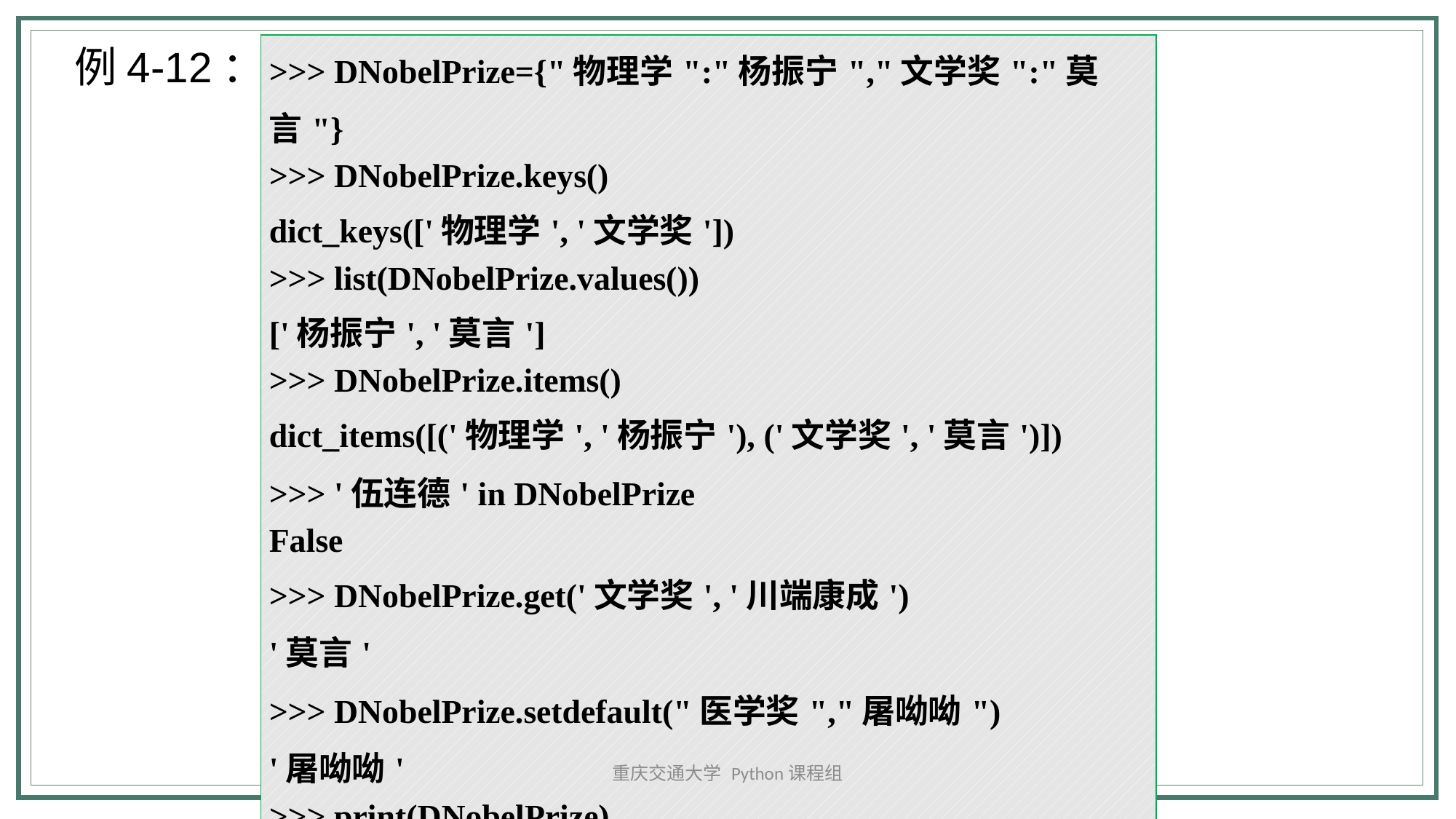

例4-12：
| >>> DNobelPrize={"物理学":"杨振宁","文学奖":"莫言"} >>> DNobelPrize.keys() dict\_keys(['物理学', '文学奖']) >>> list(DNobelPrize.values()) ['杨振宁', '莫言'] >>> DNobelPrize.items() dict\_items([('物理学', '杨振宁'), ('文学奖', '莫言')]) >>> '伍连德' in DNobelPrize False >>> DNobelPrize.get('文学奖', '川端康成') '莫言' >>> DNobelPrize.setdefault("医学奖","屠呦呦") '屠呦呦' >>> print(DNobelPrize) {'物理学': '杨振宁', '文学奖': '莫言', '医学奖': '屠呦呦'} |
| --- |
重庆交通大学 Python课程组